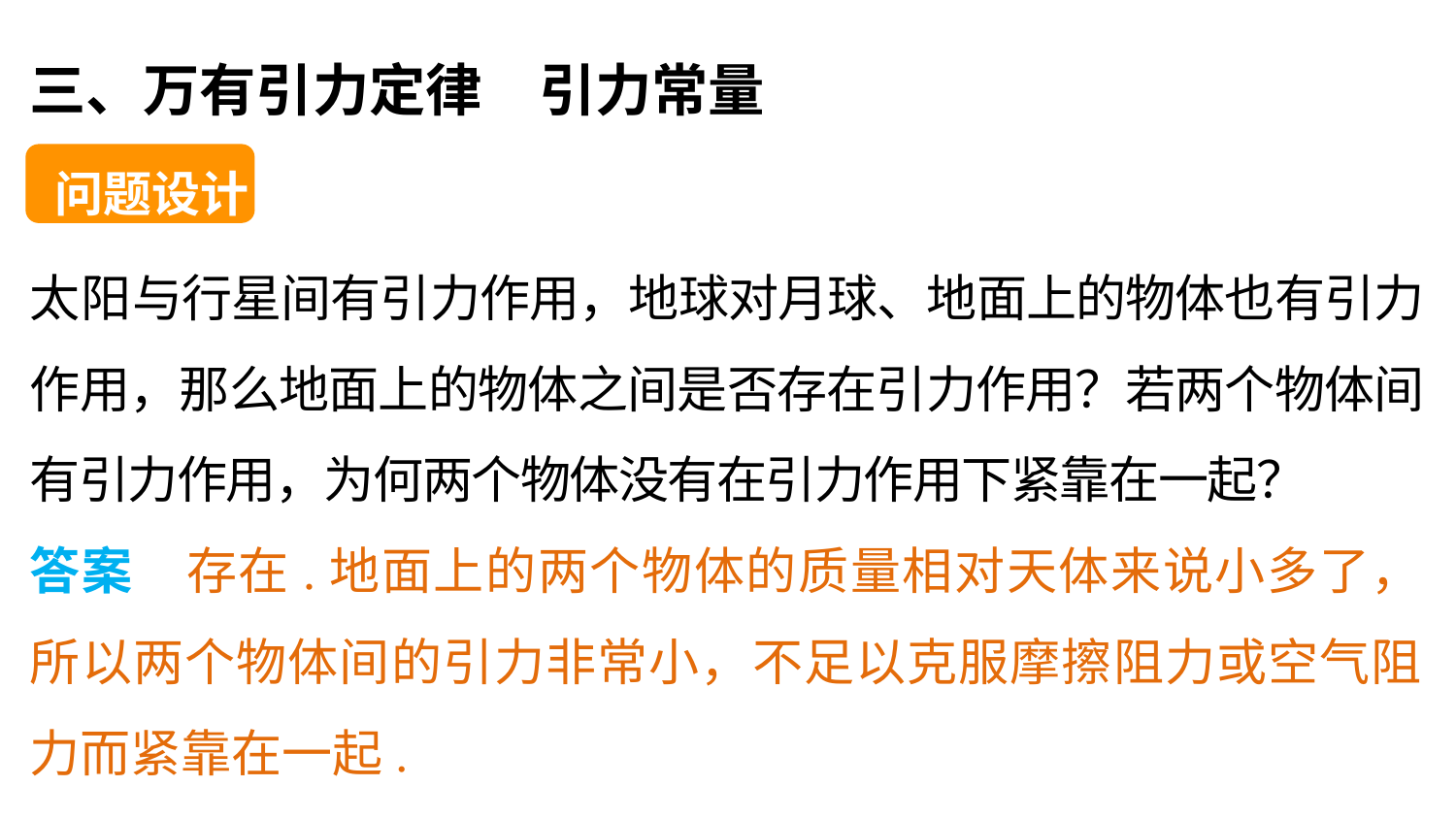

三、万有引力定律　引力常量
 问题设计
太阳与行星间有引力作用，地球对月球、地面上的物体也有引力作用，那么地面上的物体之间是否存在引力作用？若两个物体间有引力作用，为何两个物体没有在引力作用下紧靠在一起？
答案　存在.地面上的两个物体的质量相对天体来说小多了，所以两个物体间的引力非常小，不足以克服摩擦阻力或空气阻力而紧靠在一起.